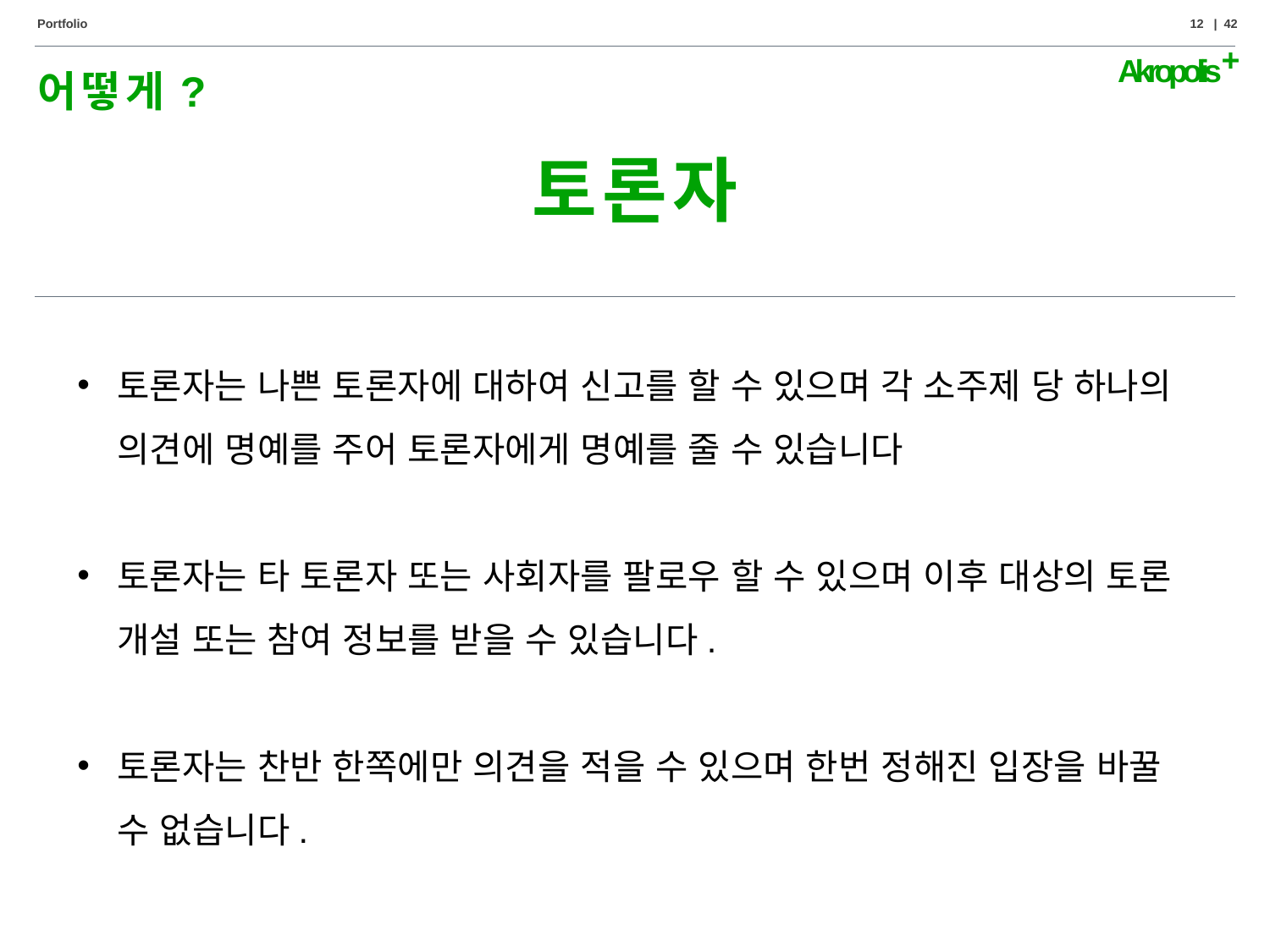

Portfolio
12   |  42
+
Akropolis
어떻게?
토론자
토론자는 나쁜 토론자에 대하여 신고를 할 수 있으며 각 소주제 당 하나의 의견에 명예를 주어 토론자에게 명예를 줄 수 있습니다

토론자는 타 토론자 또는 사회자를 팔로우 할 수 있으며 이후 대상의 토론 개설 또는 참여 정보를 받을 수 있습니다.

토론자는 찬반 한쪽에만 의견을 적을 수 있으며 한번 정해진 입장을 바꿀 수 없습니다.